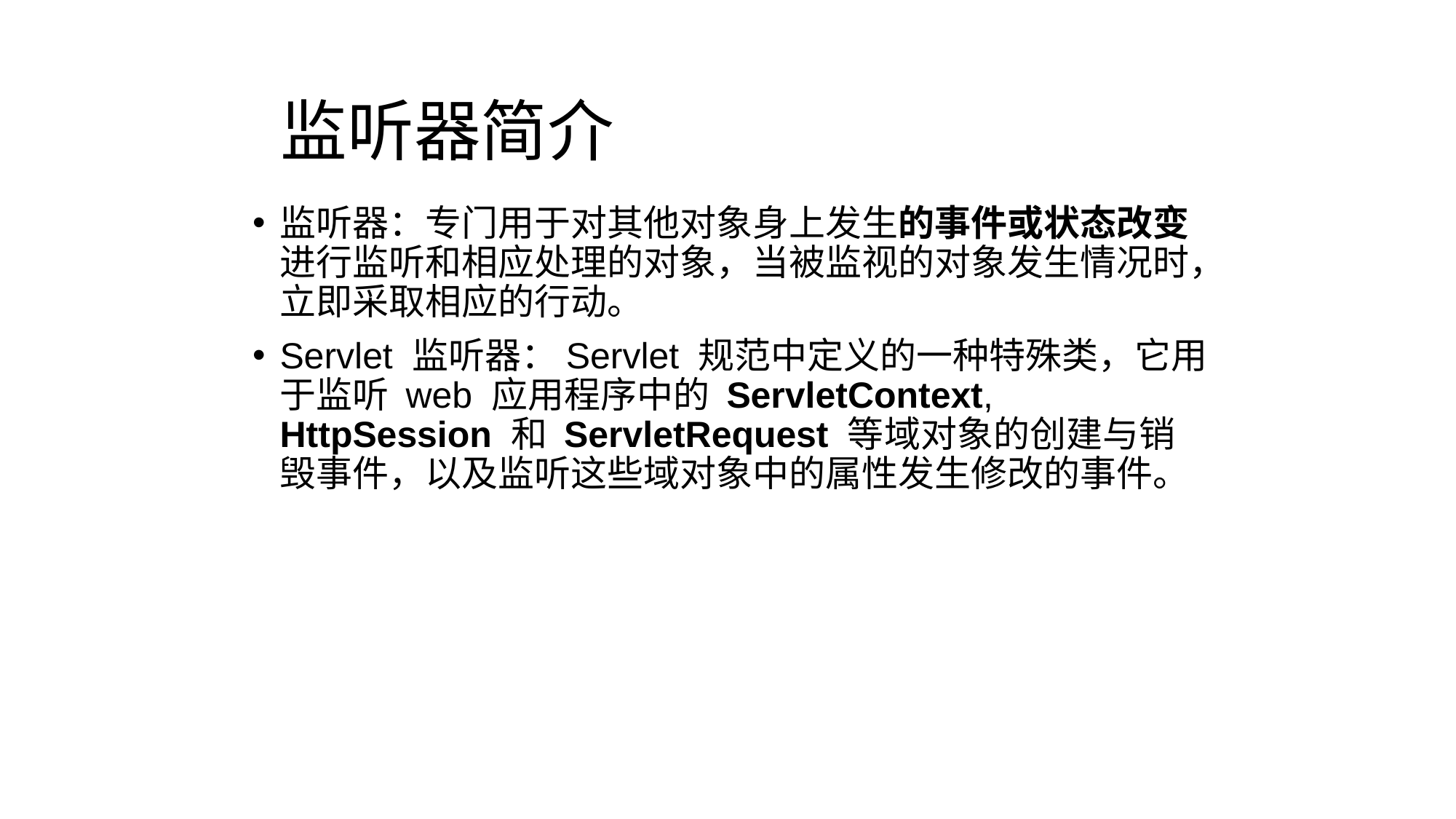

# 监听器简介
监听器：专门用于对其他对象身上发生的事件或状态改变进行监听和相应处理的对象，当被监视的对象发生情况时，立即采取相应的行动。
Servlet 监听器：Servlet 规范中定义的一种特殊类，它用于监听 web 应用程序中的 ServletContext, HttpSession 和 ServletRequest 等域对象的创建与销毁事件，以及监听这些域对象中的属性发生修改的事件。